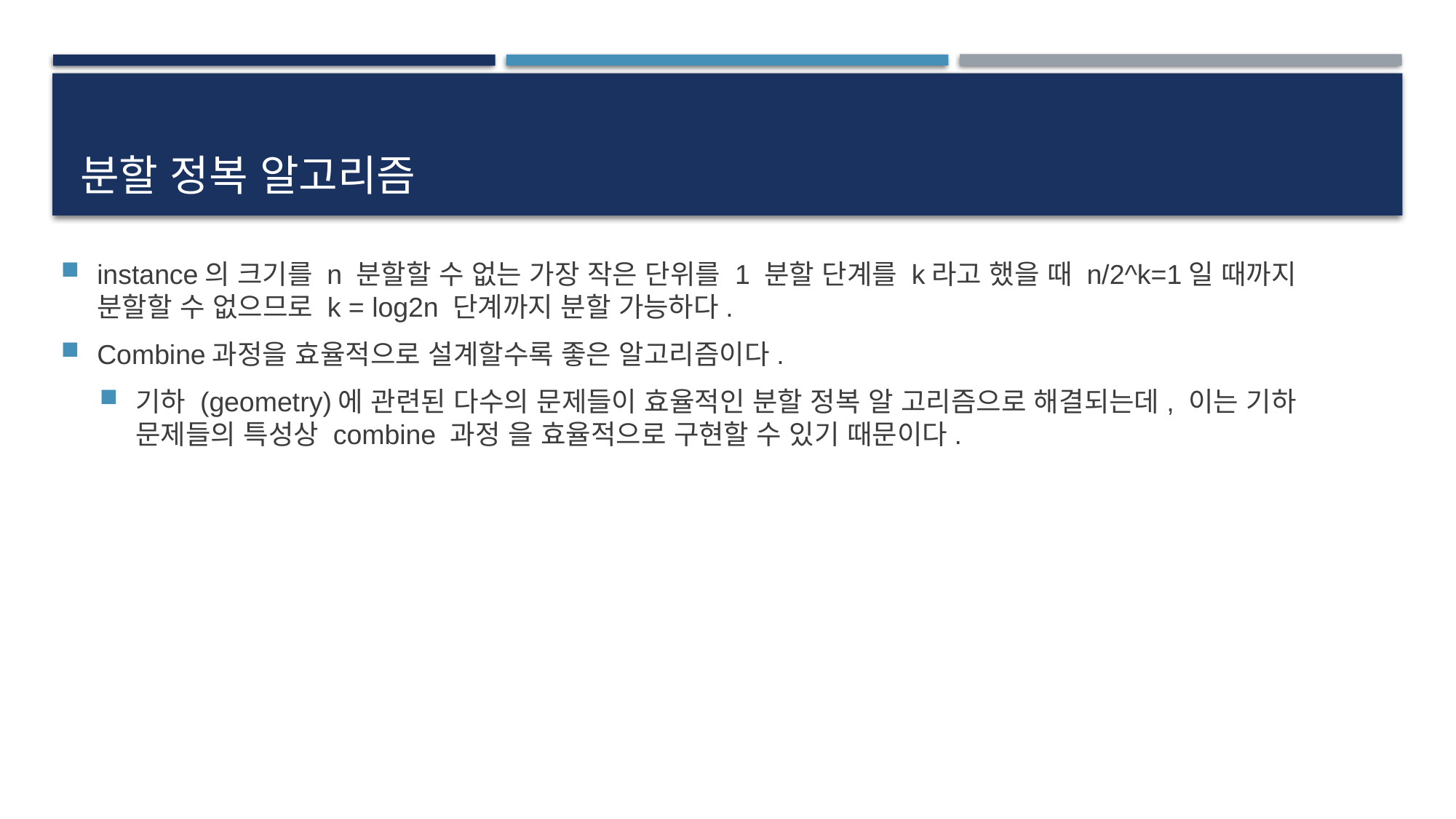

# 분할 정복 알고리즘
instance의 크기를 n 분할할 수 없는 가장 작은 단위를 1 분할 단계를 k라고 했을 때 n/2^k=1일 때까지 분할할 수 없으므로 k = log2n 단계까지 분할 가능하다.
Combine과정을 효율적으로 설계할수록 좋은 알고리즘이다.
기하 (geometry)에 관련된 다수의 문제들이 효율적인 분할 정복 알 고리즘으로 해결되는데, 이는 기하 문제들의 특성상 combine 과정 을 효율적으로 구현할 수 있기 때문이다.